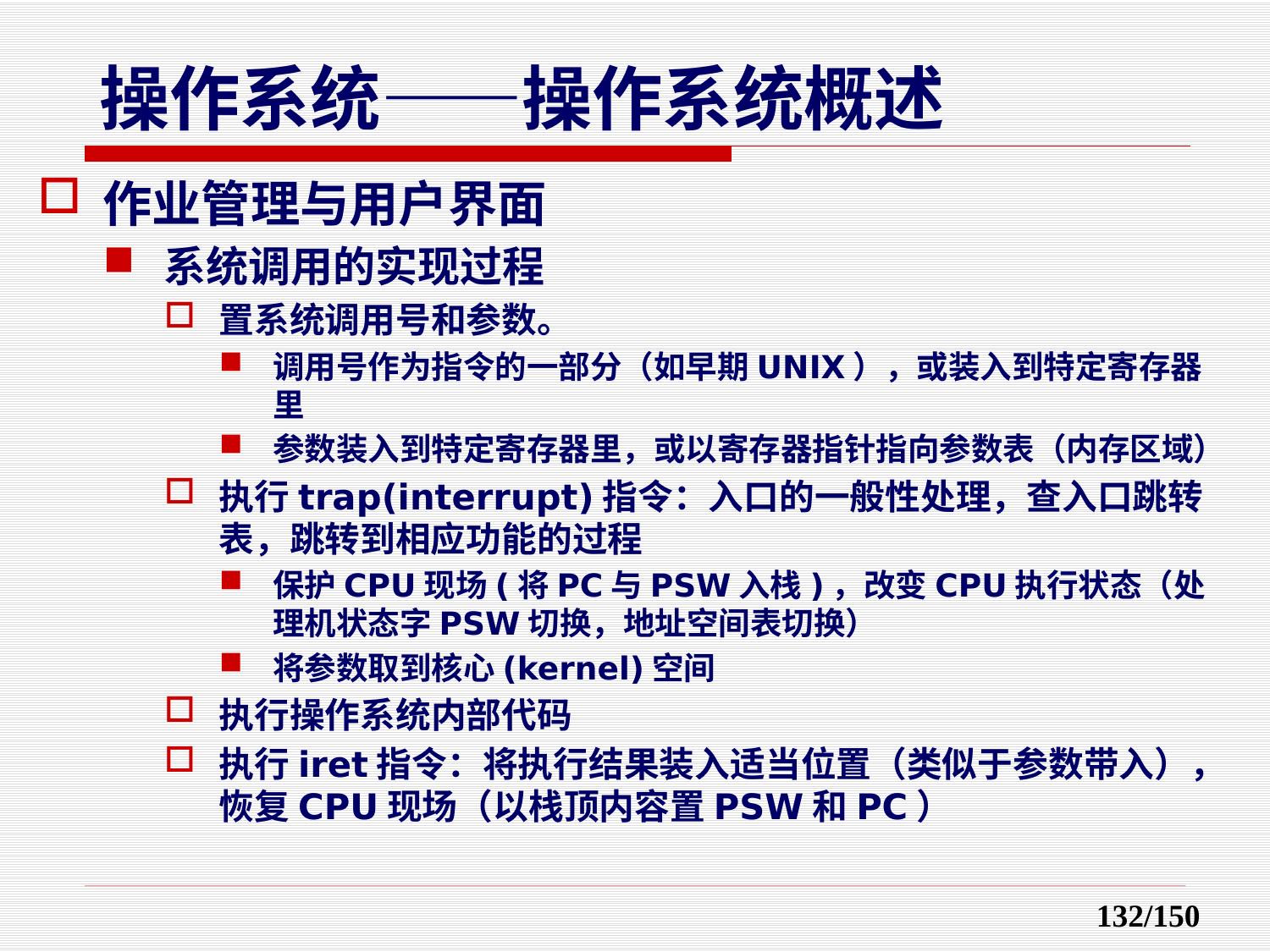

作业管理与用户界面
系统调用的实现过程
置系统调用号和参数。
调用号作为指令的一部分（如早期UNIX），或装入到特定寄存器里
参数装入到特定寄存器里，或以寄存器指针指向参数表（内存区域）
执行trap(interrupt)指令：入口的一般性处理，查入口跳转表，跳转到相应功能的过程
保护CPU现场(将PC与PSW入栈)，改变CPU执行状态（处理机状态字PSW切换，地址空间表切换）
将参数取到核心(kernel)空间
执行操作系统内部代码
执行iret指令：将执行结果装入适当位置（类似于参数带入），恢复CPU现场（以栈顶内容置PSW和PC）